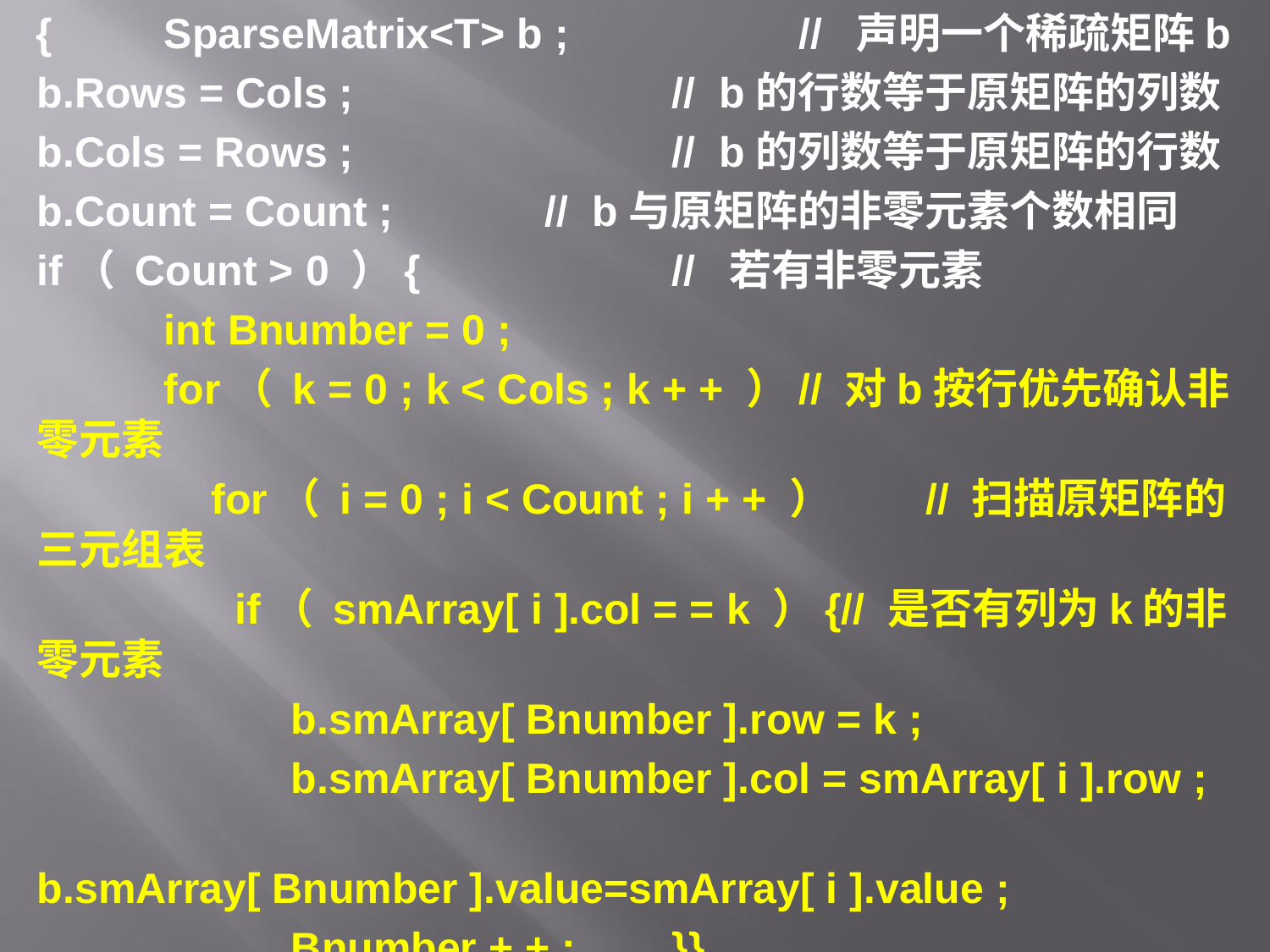

{	SparseMatrix<T> b ;		//  声明一个稀疏矩阵b
	b.Rows = Cols ;			//  b的行数等于原矩阵的列数
	b.Cols = Rows ;			//  b的列数等于原矩阵的行数
	b.Count = Count ;		//  b与原矩阵的非零元素个数相同
	if（ Count > 0 ）{		//  若有非零元素
		int Bnumber = 0 ;
		for（ k = 0 ; k < Cols ; k + + ）// 对b按行优先确认非零元素
		    for（ i = 0 ; i < Count ; i + + ）	// 扫描原矩阵的三元组表
		      if（ smArray[ i ].col = = k ）{// 是否有列为k的非零元素
			b.smArray[ Bnumber ].row = k ;
		 	b.smArray[ Bnumber ].col = smArray[ i ].row ;
			b.smArray[ Bnumber ].value=smArray[ i ].value ;
			Bnumber + + ;	}}
	return b ;	// 返回转置矩阵b}